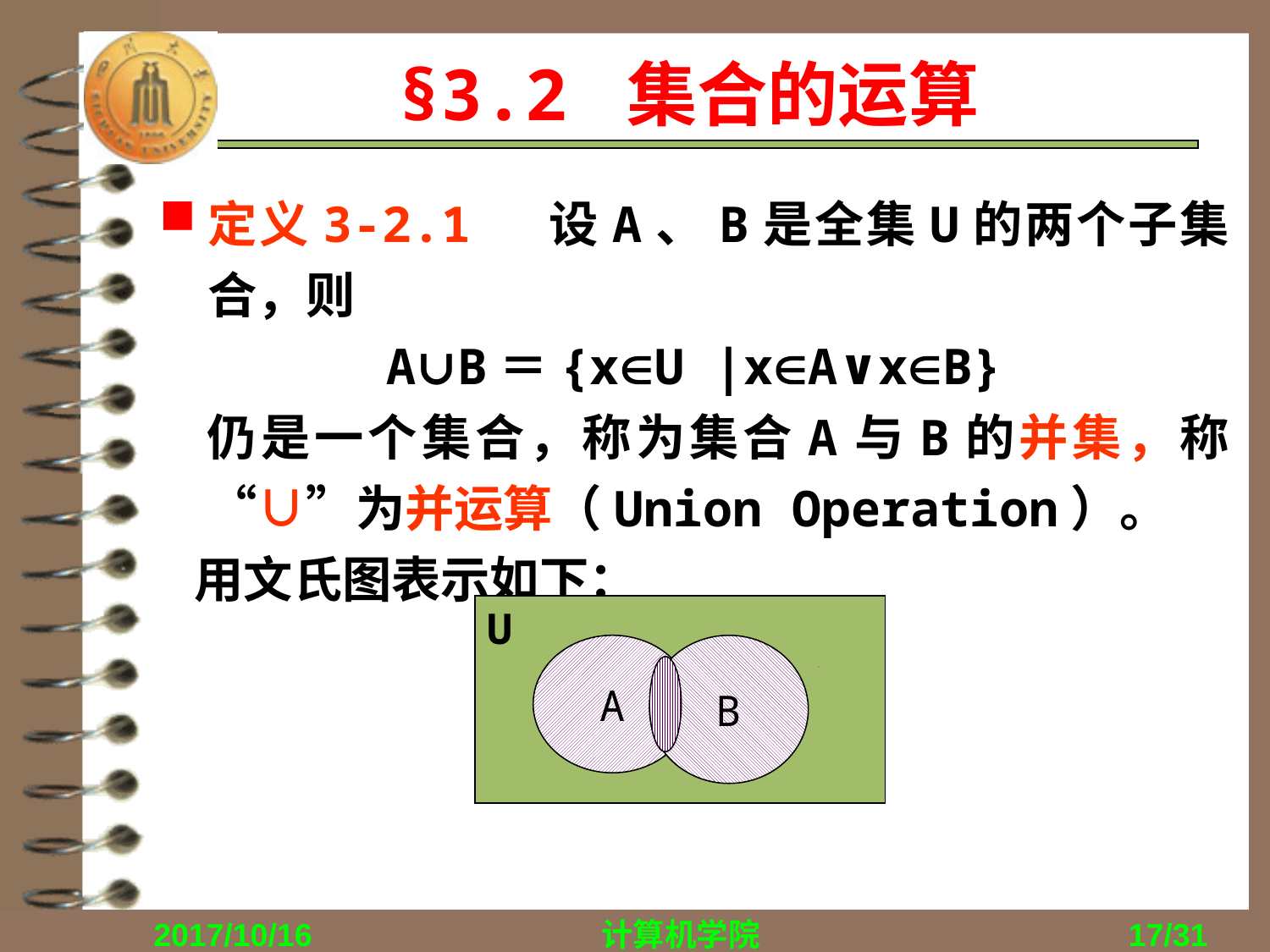

# §3.2 集合的运算
定义3-2.1  设A、B是全集U的两个子集合，则
A∪B＝{x∈U |x∈A∨x∈B}
  仍是一个集合，称为集合A与B的并集，称“∪”为并运算（Union Operation）。
  用文氏图表示如下：
U

A
B

2017/10/16
计算机学院
17/31